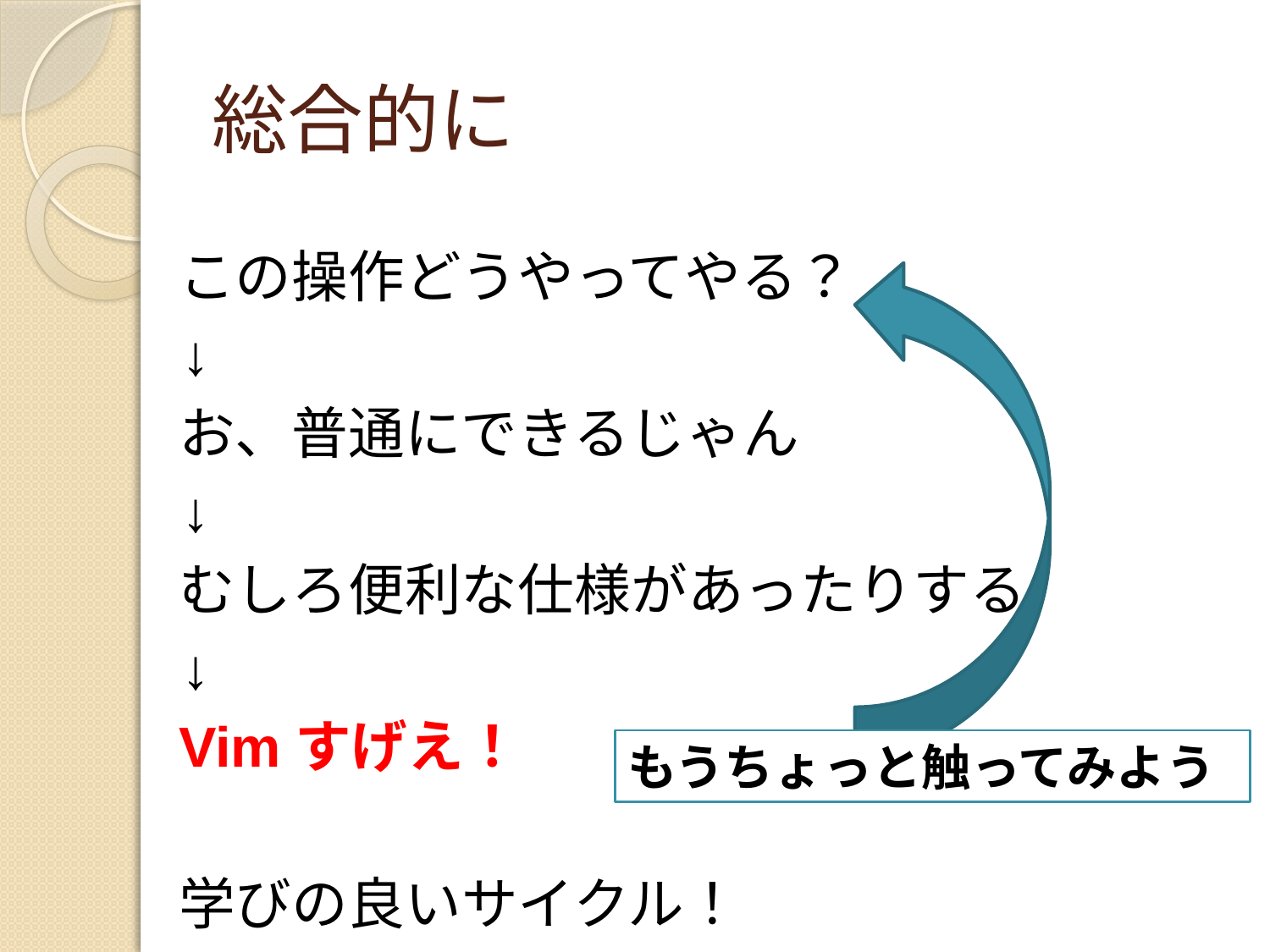

# 総合的に

この操作どうやってやる？
↓
お、普通にできるじゃん
↓
むしろ便利な仕様があったりする
↓
Vimすげえ！

学びの良いサイクル！

もうちょっと触ってみよう